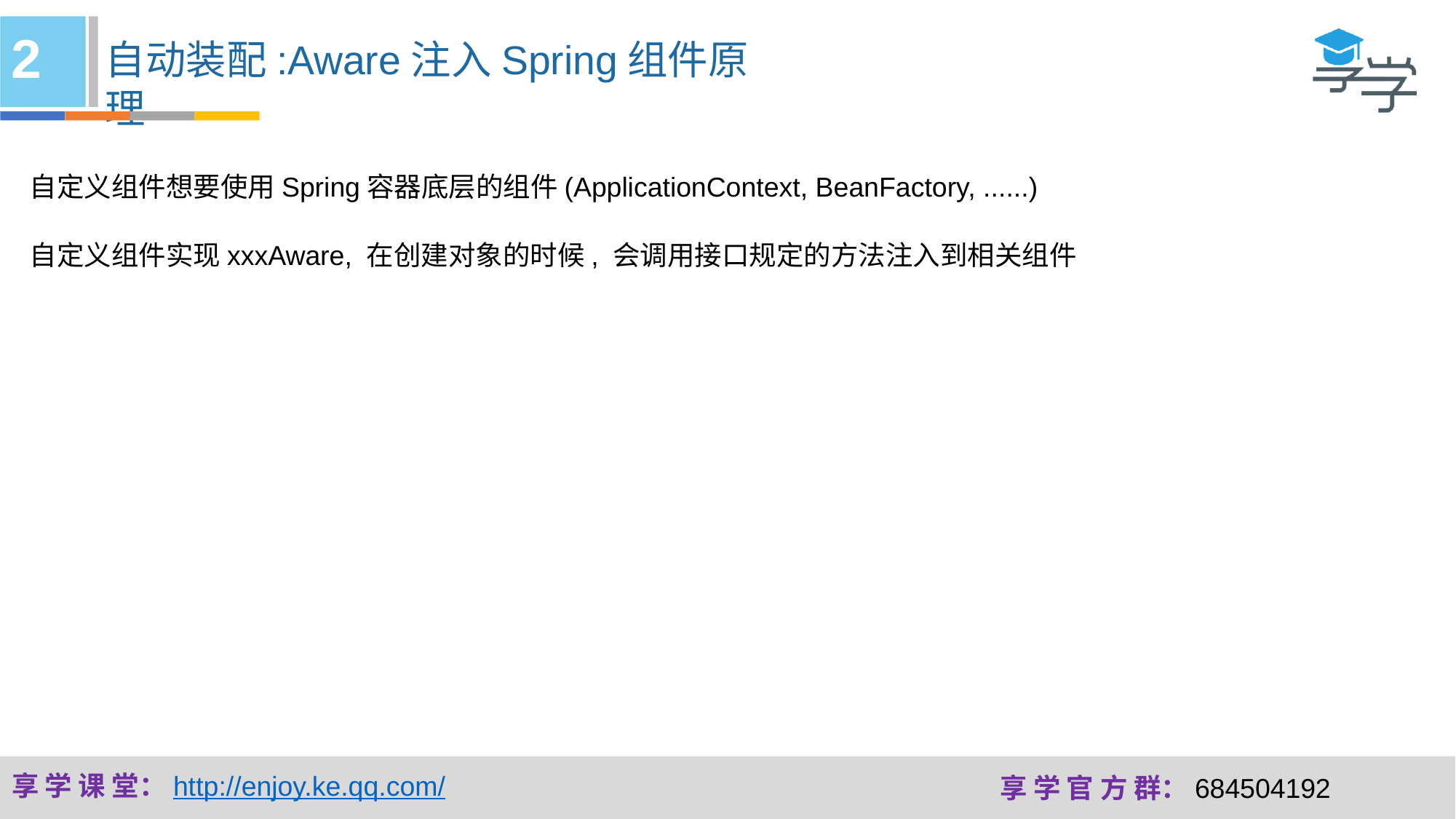

2
自动装配:Aware注入Spring组件原理

自定义组件想要使用Spring容器底层的组件(ApplicationContext, BeanFactory, ......)
自定义组件实现xxxAware, 在创建对象的时候, 会调用接口规定的方法注入到相关组件